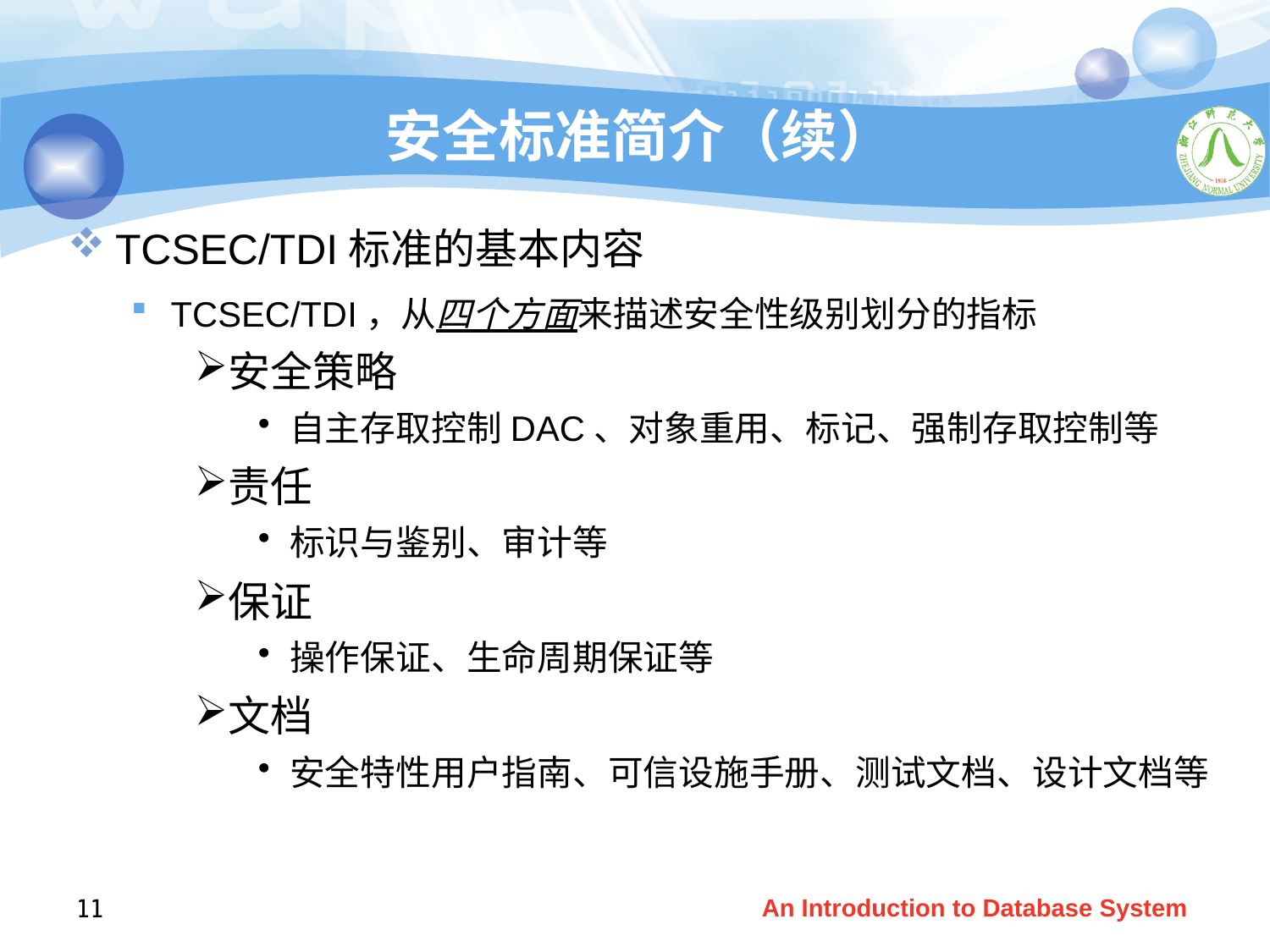

# 安全标准简介（续）
TCSEC/TDI标准的基本内容
TCSEC/TDI，从四个方面来描述安全性级别划分的指标
安全策略
自主存取控制DAC、对象重用、标记、强制存取控制等
责任
标识与鉴别、审计等
保证
操作保证、生命周期保证等
文档
安全特性用户指南、可信设施手册、测试文档、设计文档等
11
An Introduction to Database System